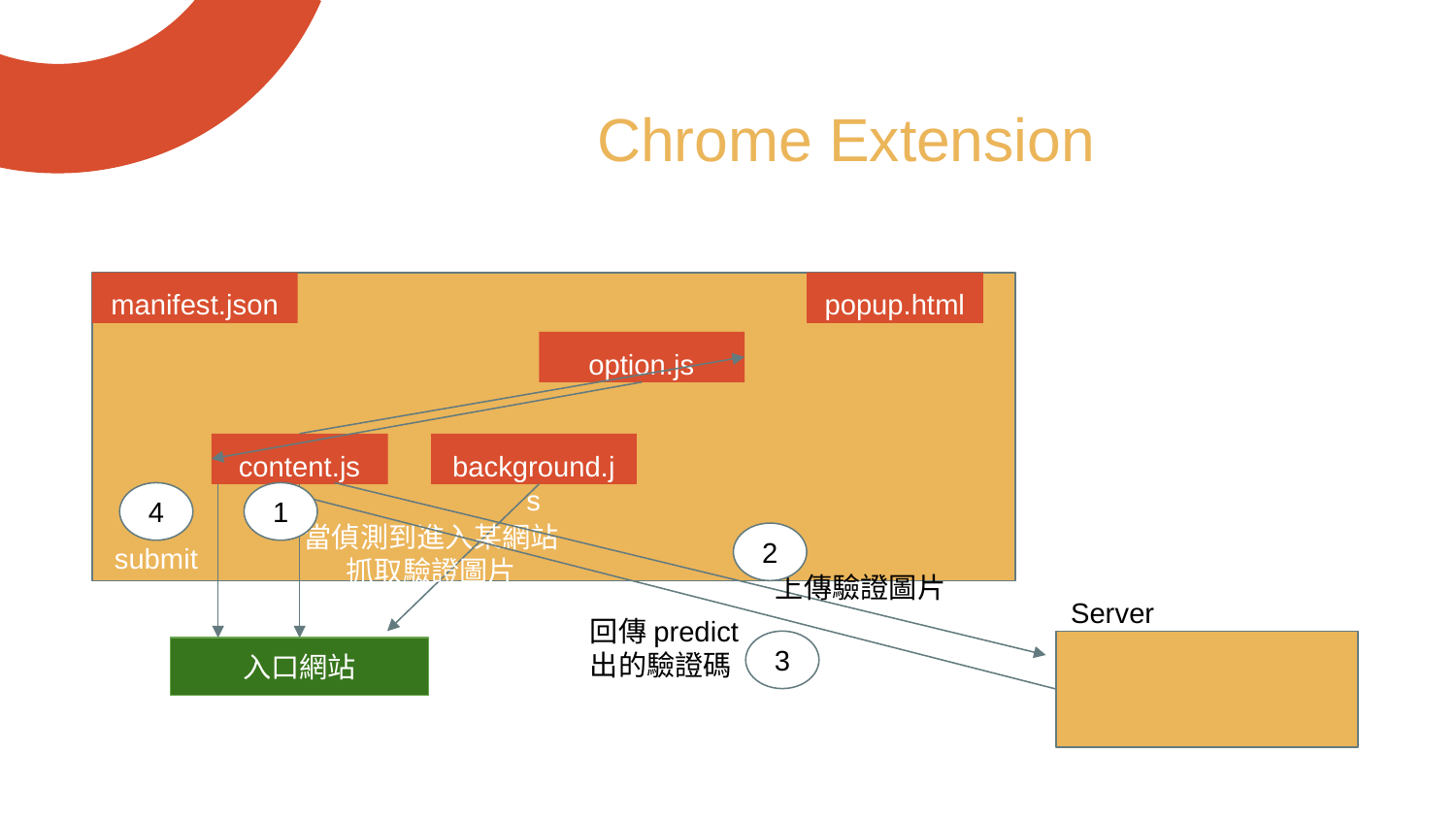

# Chrome Extension
popup.html
manifest.json

option.js
content.js
background.js
4
1
當偵測到進入某網站
抓取驗證圖片
2
submit
上傳驗證圖片
Server
回傳predict出的驗證碼
3

入口網站